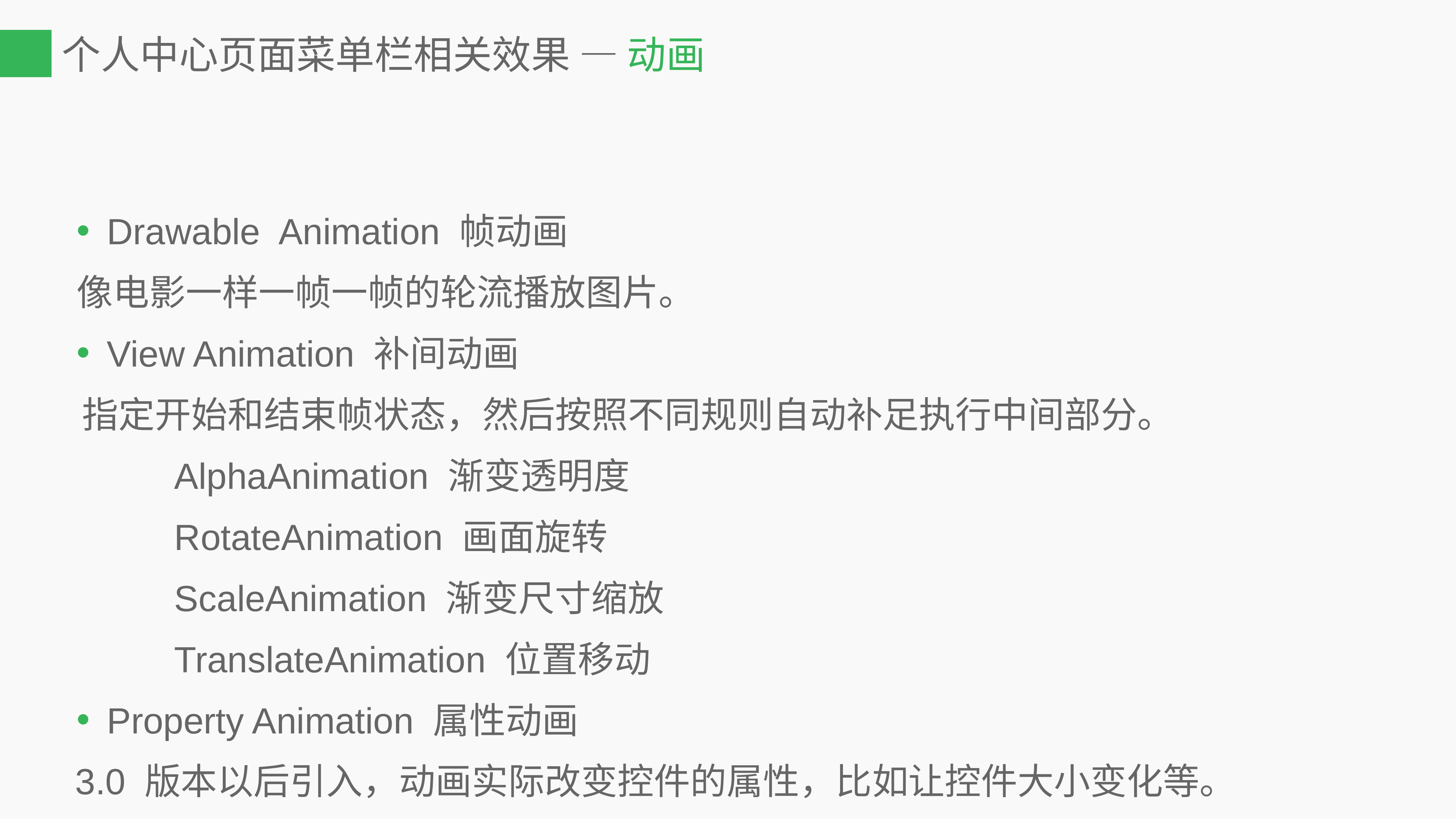

# 个人中心页面菜单栏相关效果 — 动画
Drawable  Animation 帧动画
像电影一样一帧一帧的轮流播放图片。
View Animation 补间动画
 指定开始和结束帧状态，然后按照不同规则自动补足执行中间部分。
 		AlphaAnimation 渐变透明度
 		RotateAnimation 画面旋转
 		ScaleAnimation 渐变尺寸缩放
 		TranslateAnimation 位置移动
Property Animation 属性动画
 3.0 版本以后引入，动画实际改变控件的属性，比如让控件大小变化等。